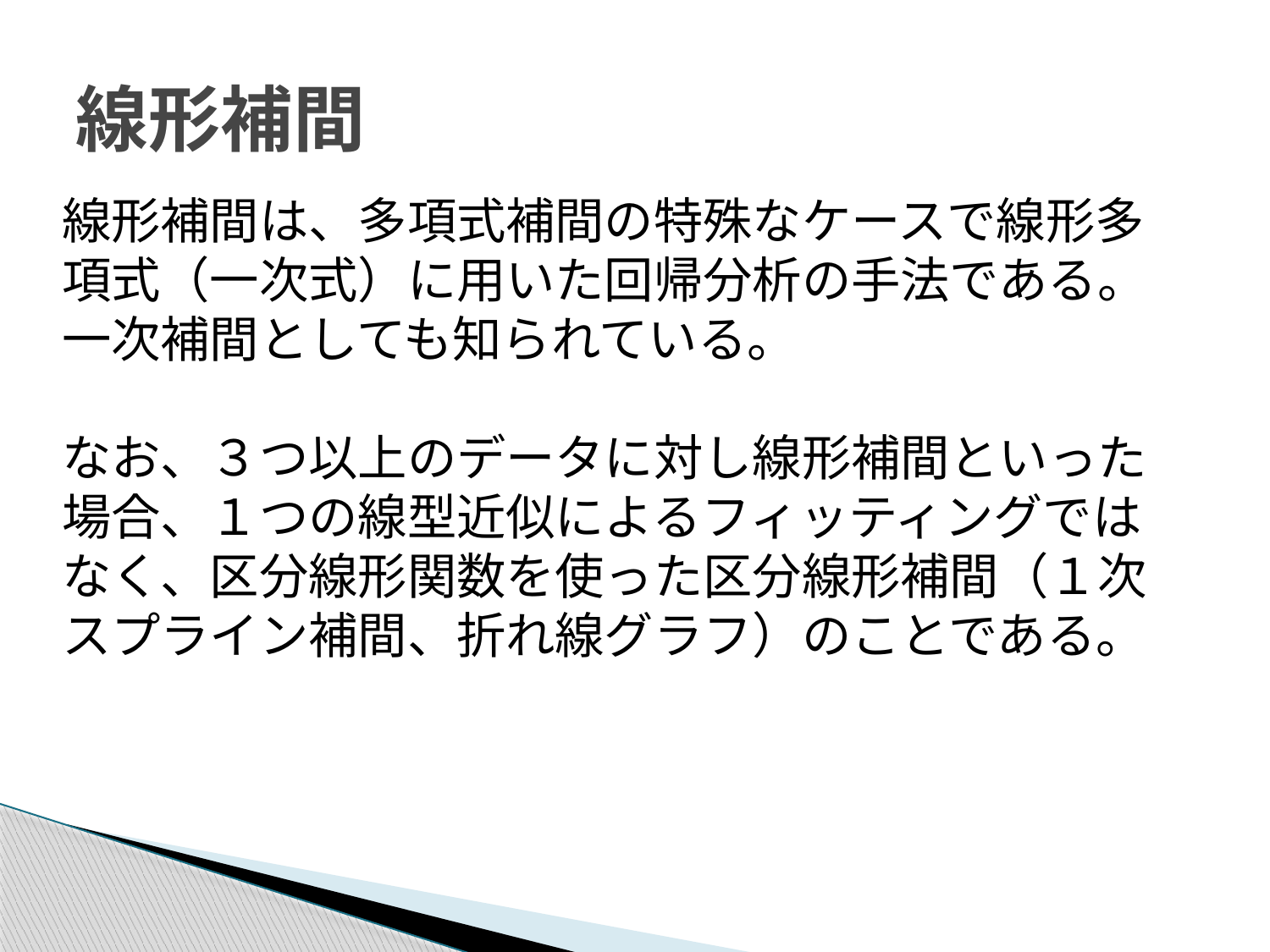

# 線形補間
線形補間は、多項式補間の特殊なケースで線形多項式（一次式）に用いた回帰分析の手法である。
一次補間としても知られている。

なお、３つ以上のデータに対し線形補間といった場合、１つの線型近似によるフィッティングではなく、区分線形関数を使った区分線形補間（１次スプライン補間、折れ線グラフ）のことである。